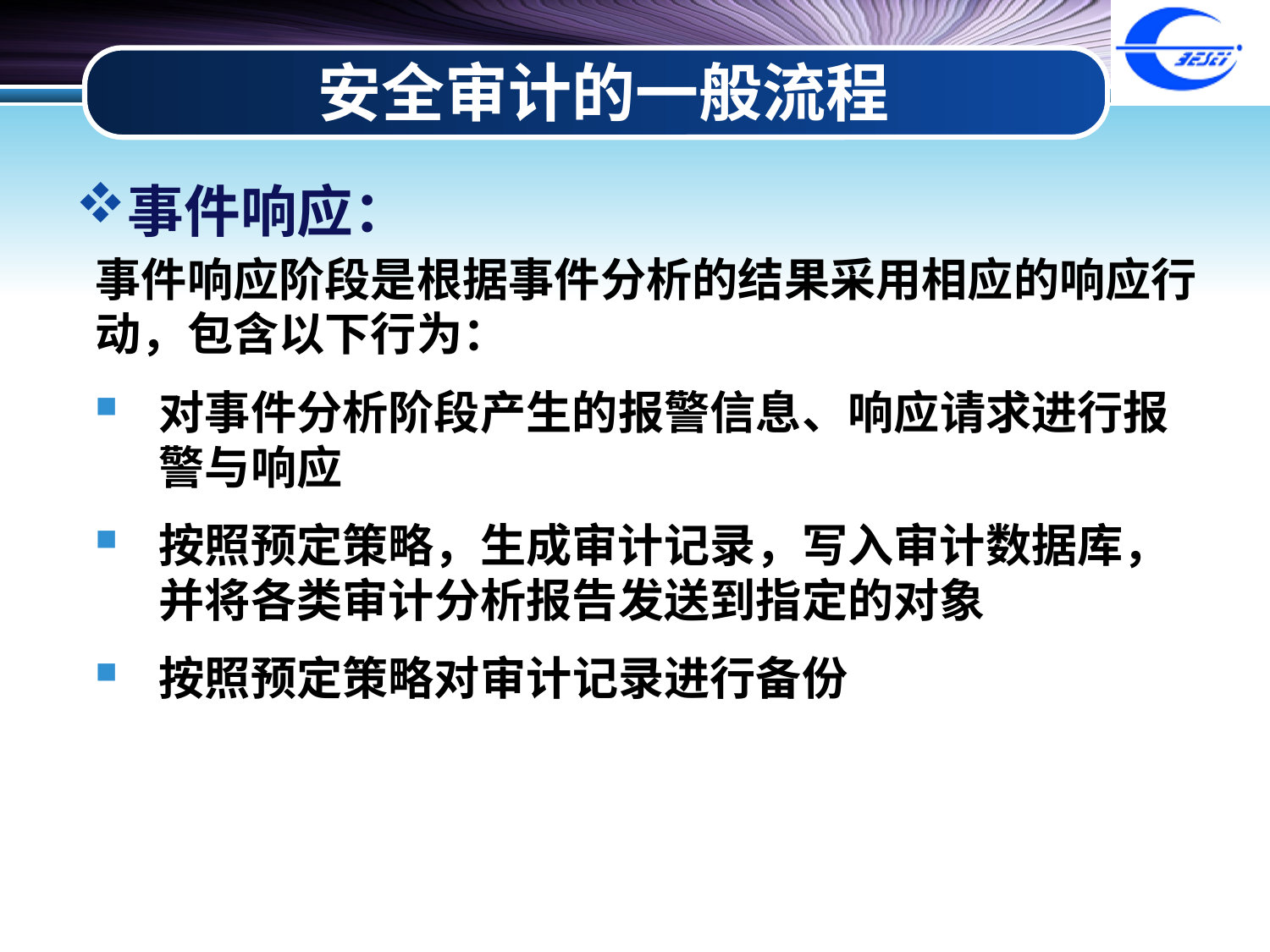

# 安全审计的一般流程
事件响应：
事件响应阶段是根据事件分析的结果采用相应的响应行动，包含以下行为：
对事件分析阶段产生的报警信息、响应请求进行报警与响应
按照预定策略，生成审计记录，写入审计数据库，并将各类审计分析报告发送到指定的对象
按照预定策略对审计记录进行备份